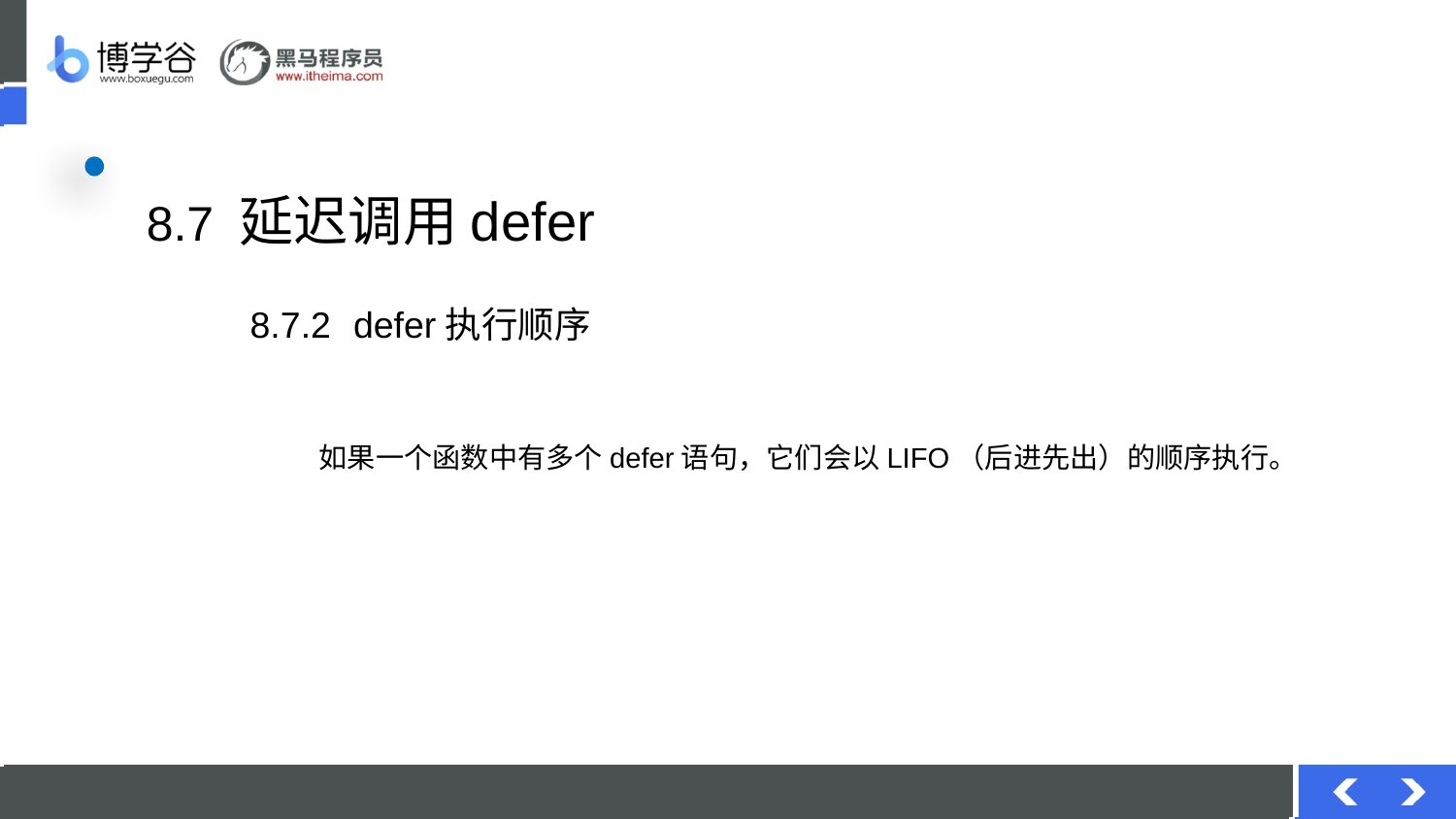

# 8.7 延迟调用defer
8.7.2
defer执行顺序
如果一个函数中有多个defer语句，它们会以LIFO（后进先出）的顺序执行。